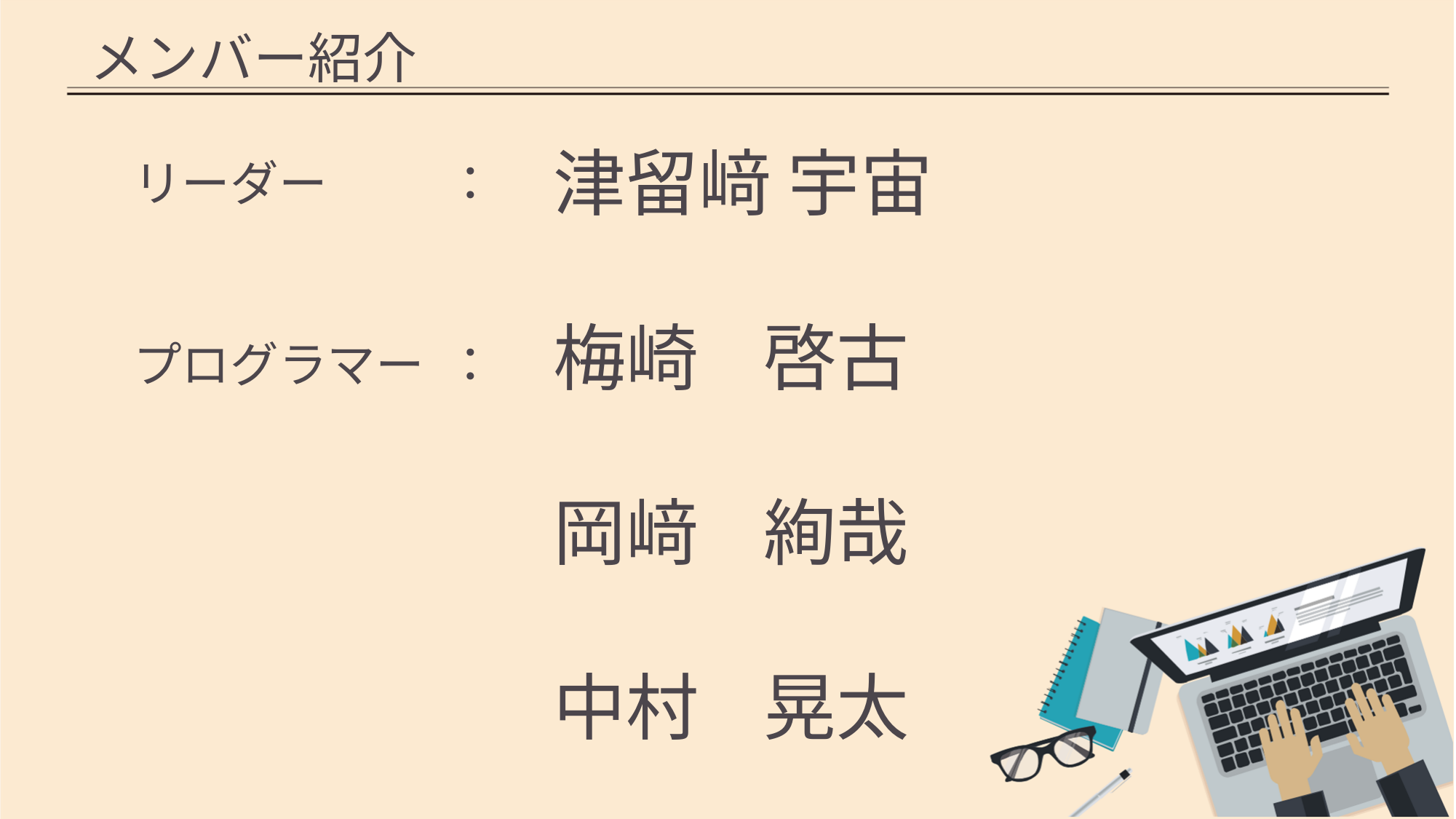

メンバー紹介
　　　 津留﨑 宇宙

　　　 梅崎    啓古

　　　 岡﨑    絢哉

　　　 中村    晃太

リーダー　  　：
プログラマー  ：